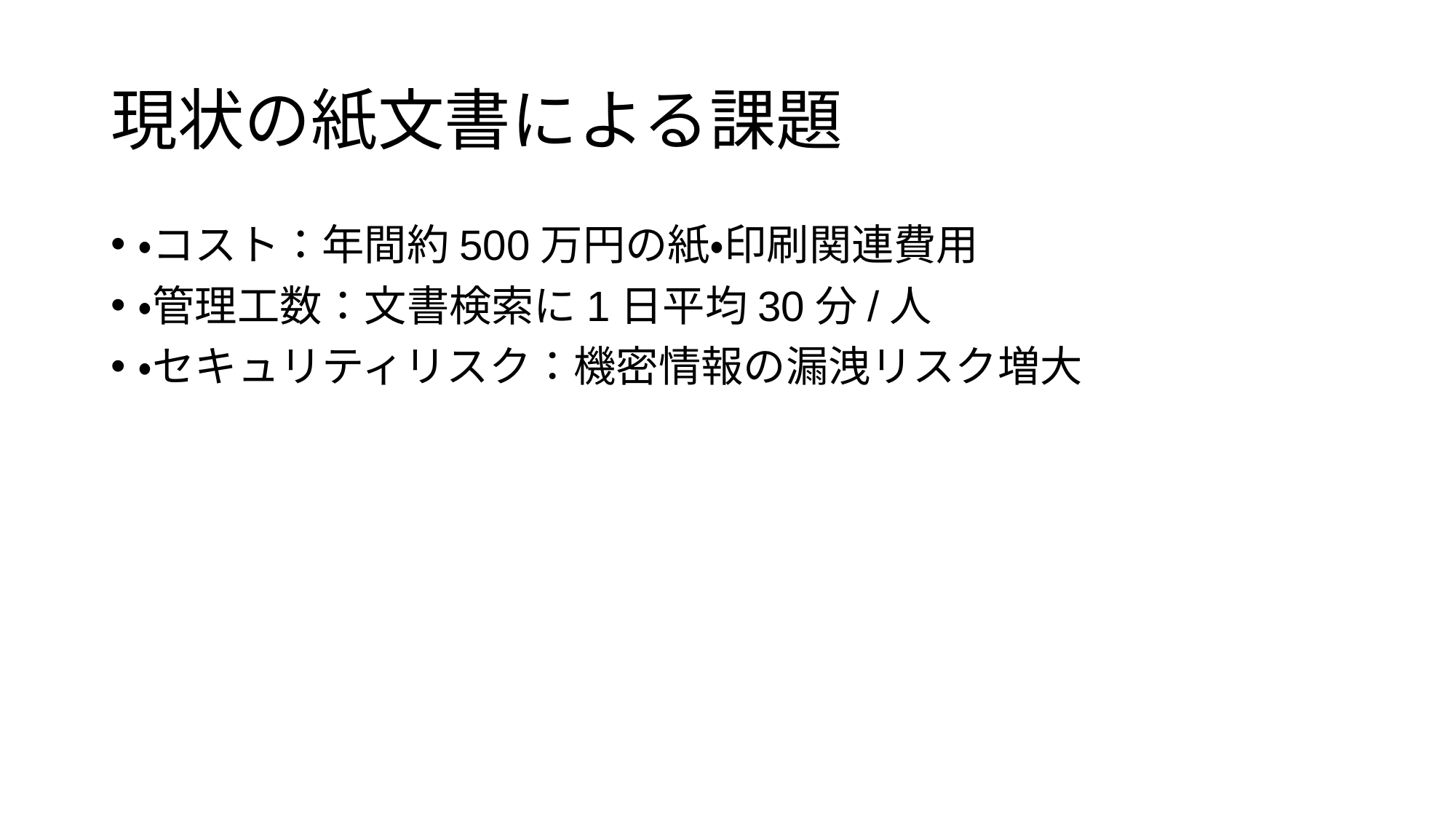

# 現状の紙文書による課題
・コスト：年間約500万円の紙・印刷関連費用
・管理工数：文書検索に1日平均30分/人
・セキュリティリスク：機密情報の漏洩リスク増大